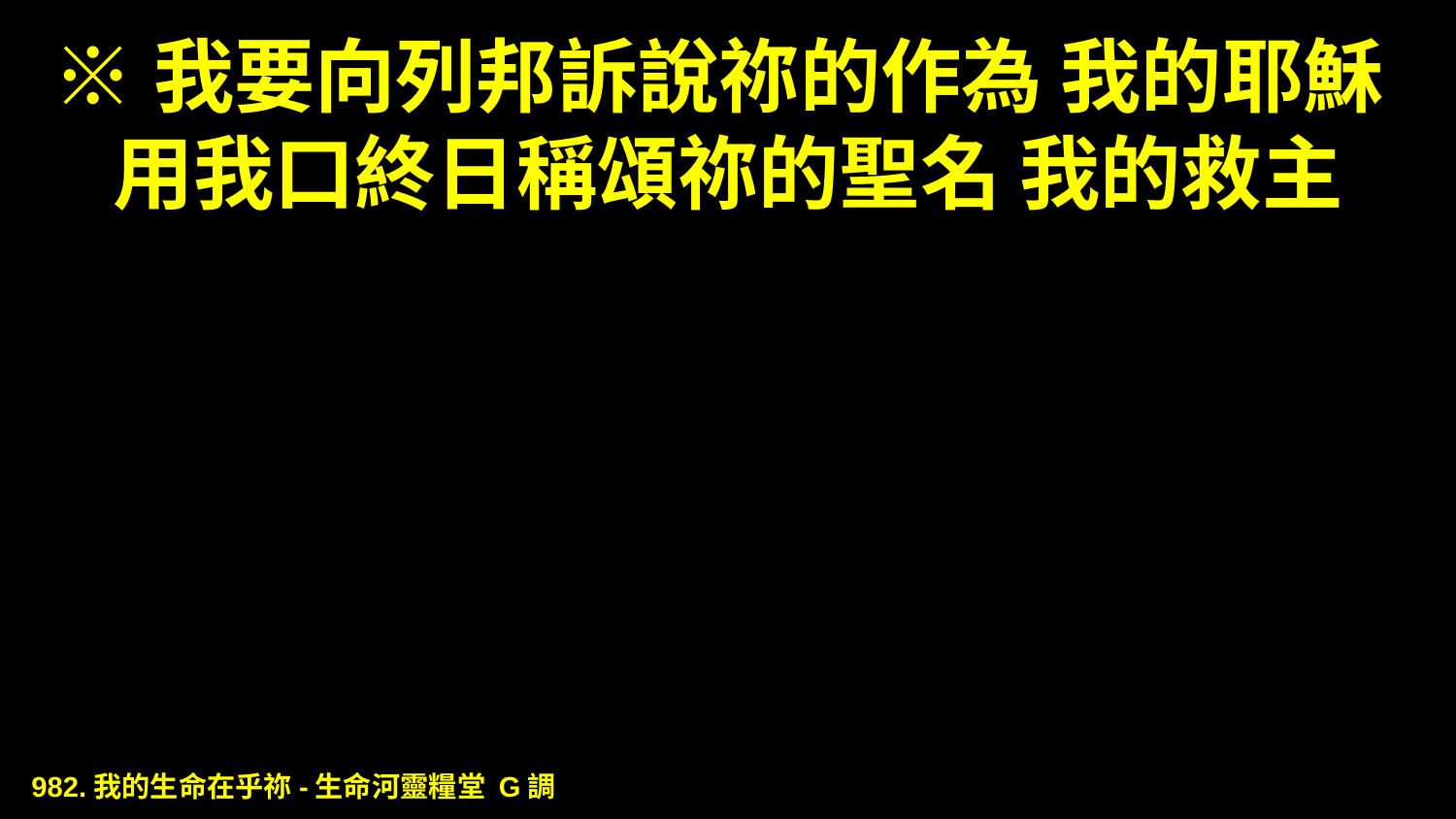

# ※我要向列邦訴說祢的作為 我的耶穌 用我口終日稱頌祢的聖名 我的救主
982.我的生命在乎祢-生命河靈糧堂 G調